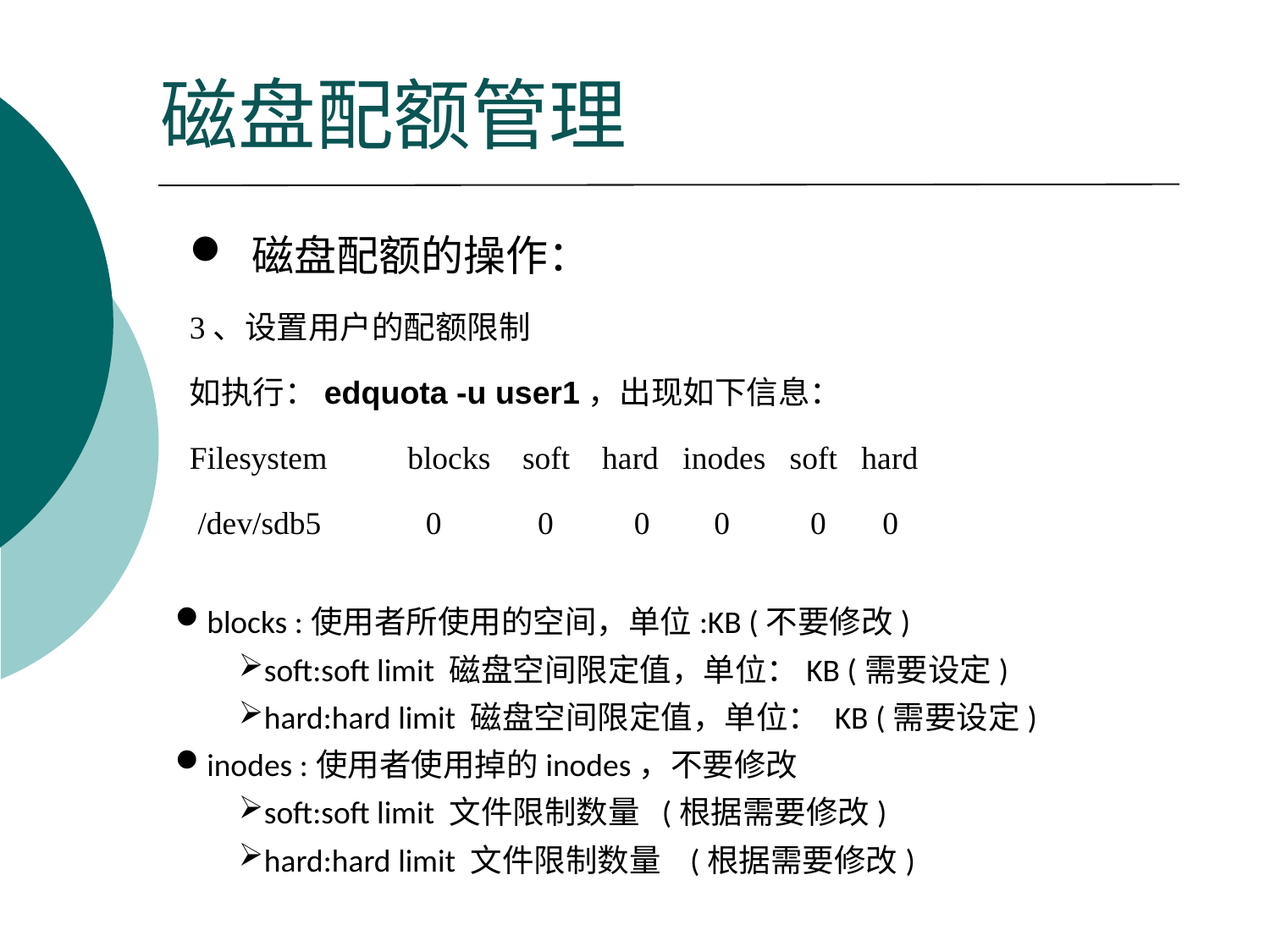

# 磁盘配额管理
 磁盘配额的操作：
3、设置用户的配额限制
如执行：edquota -u user1，出现如下信息：
Filesystem          blocks    soft    hard   inodes   soft   hard
 /dev/sdb5             0            0          0        0          0       0
blocks :使用者所使用的空间，单位:KB (不要修改)
soft:soft limit 磁盘空间限定值，单位：KB (需要设定)
hard:hard limit 磁盘空间限定值，单位： KB (需要设定)
inodes :使用者使用掉的inodes，不要修改
soft:soft limit 文件限制数量  (根据需要修改)
hard:hard limit 文件限制数量   (根据需要修改)